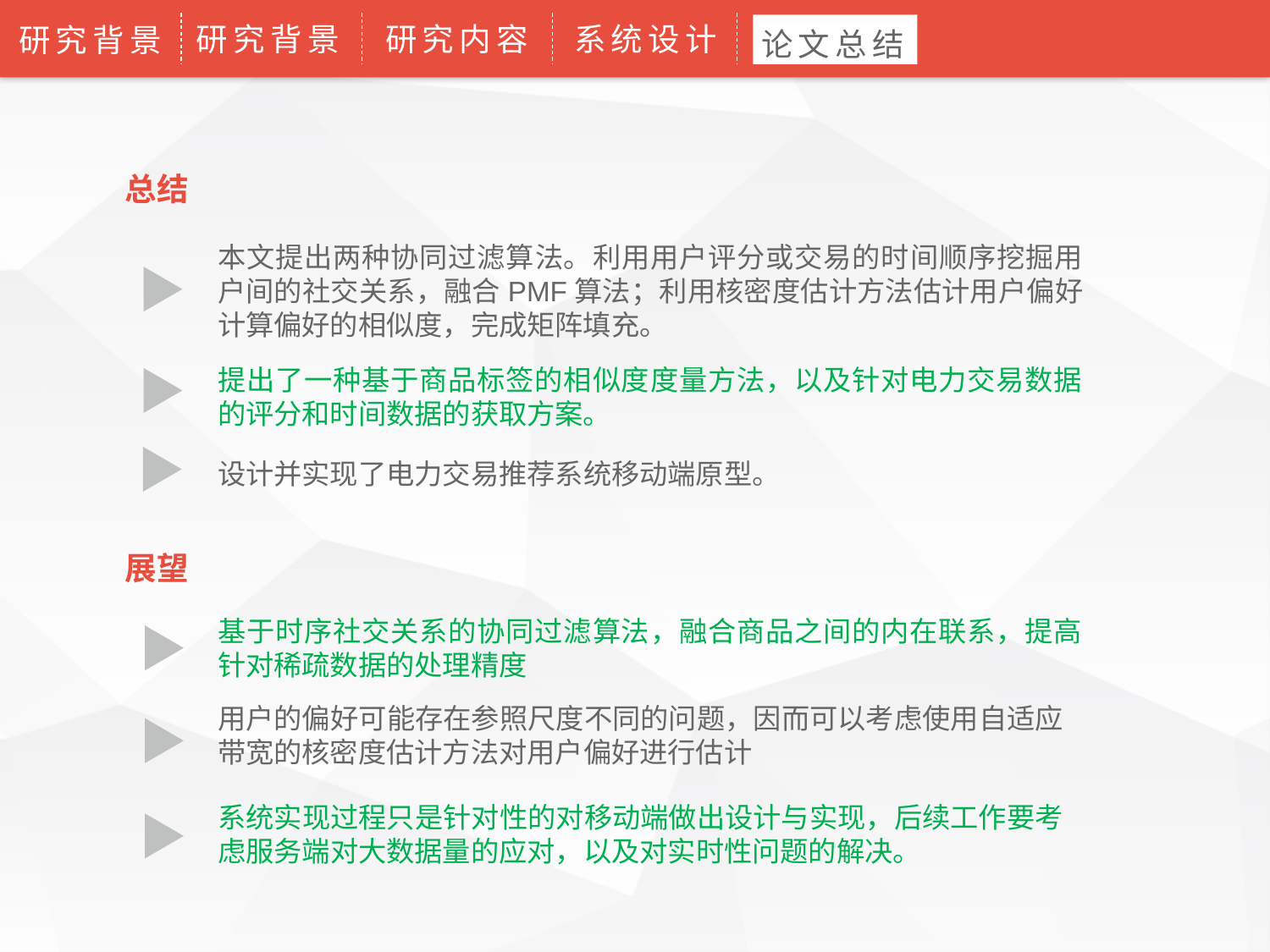

研究背景
研究内容
系统设计
研究背景

论文总结
总结
本文提出两种协同过滤算法。利用用户评分或交易的时间顺序挖掘用户间的社交关系，融合PMF算法；利用核密度估计方法估计用户偏好计算偏好的相似度，完成矩阵填充。

提出了一种基于商品标签的相似度度量方法，以及针对电力交易数据的评分和时间数据的获取方案。

设计并实现了电力交易推荐系统移动端原型。

展望
基于时序社交关系的协同过滤算法，融合商品之间的内在联系，提高针对稀疏数据的处理精度

用户的偏好可能存在参照尺度不同的问题，因而可以考虑使用自适应带宽的核密度估计方法对用户偏好进行估计

系统实现过程只是针对性的对移动端做出设计与实现，后续工作要考虑服务端对大数据量的应对，以及对实时性问题的解决。